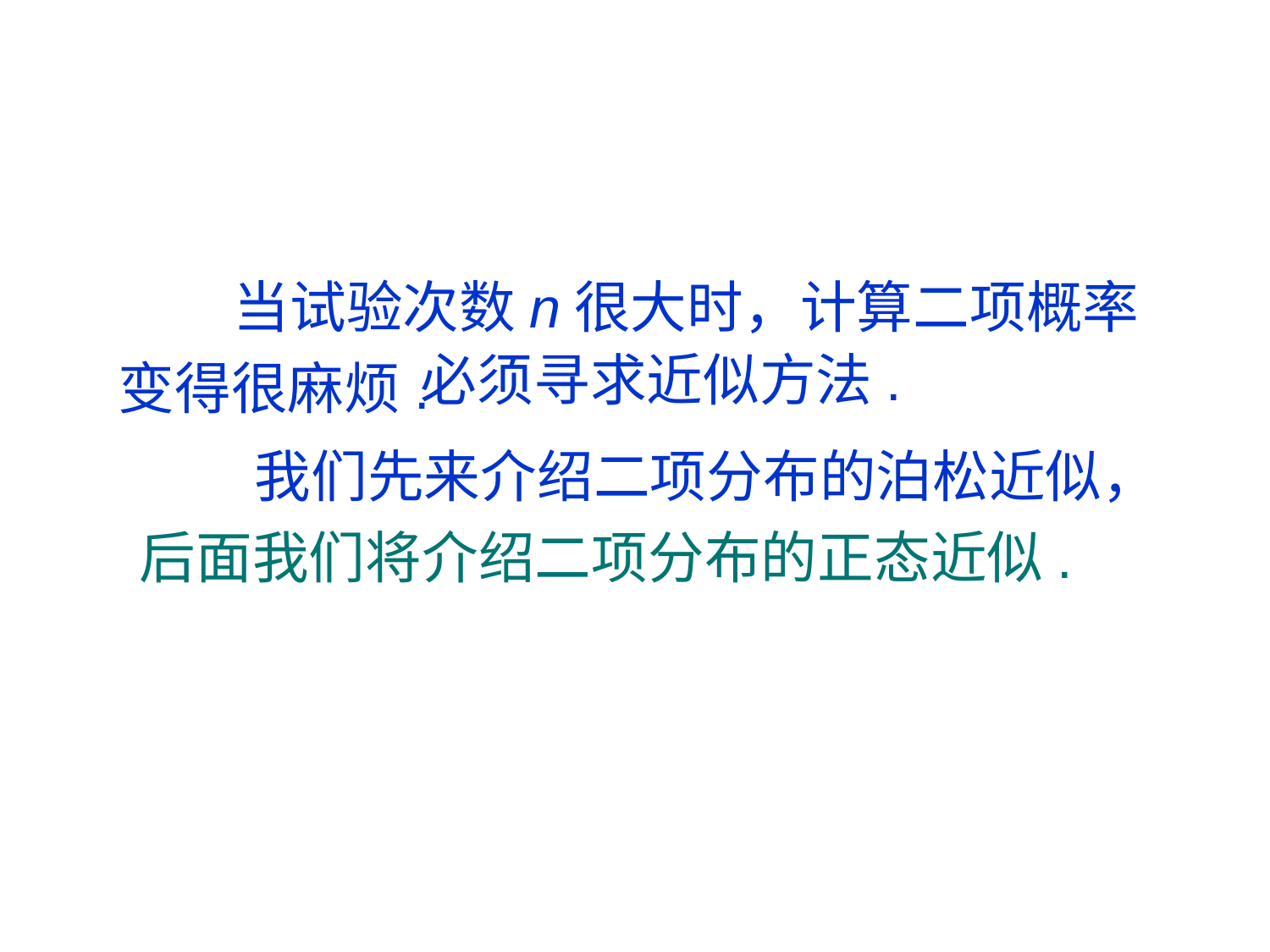

当试验次数n很大时，计算二项概率变得很麻烦.
必须寻求近似方法.
        我们先来介绍二项分布的泊松近似，后面我们将介绍二项分布的正态近似.